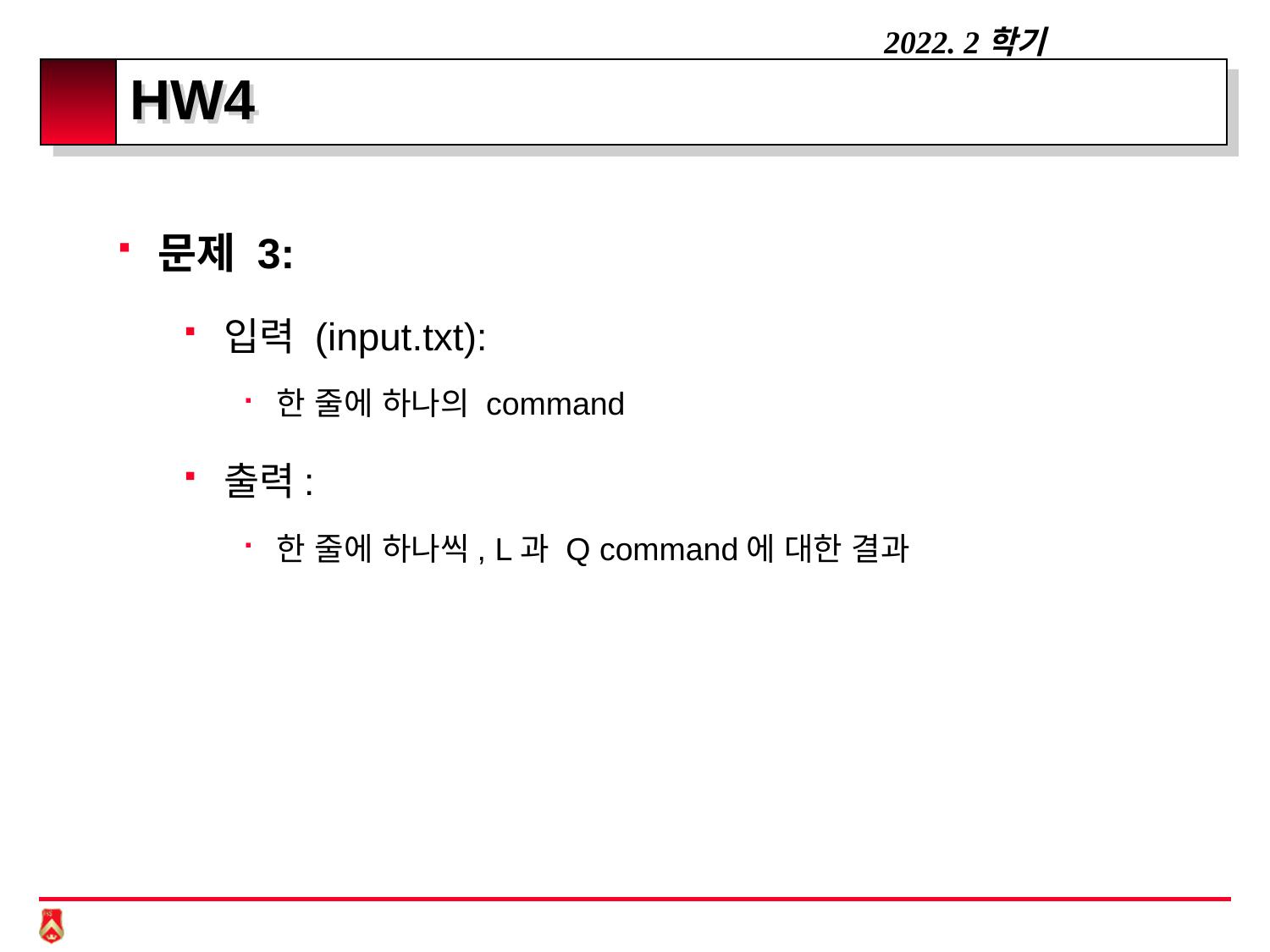

# HW4

문제 3:
입력 (input.txt):
한 줄에 하나의 command
출력:
한 줄에 하나씩, L과 Q command에 대한 결과